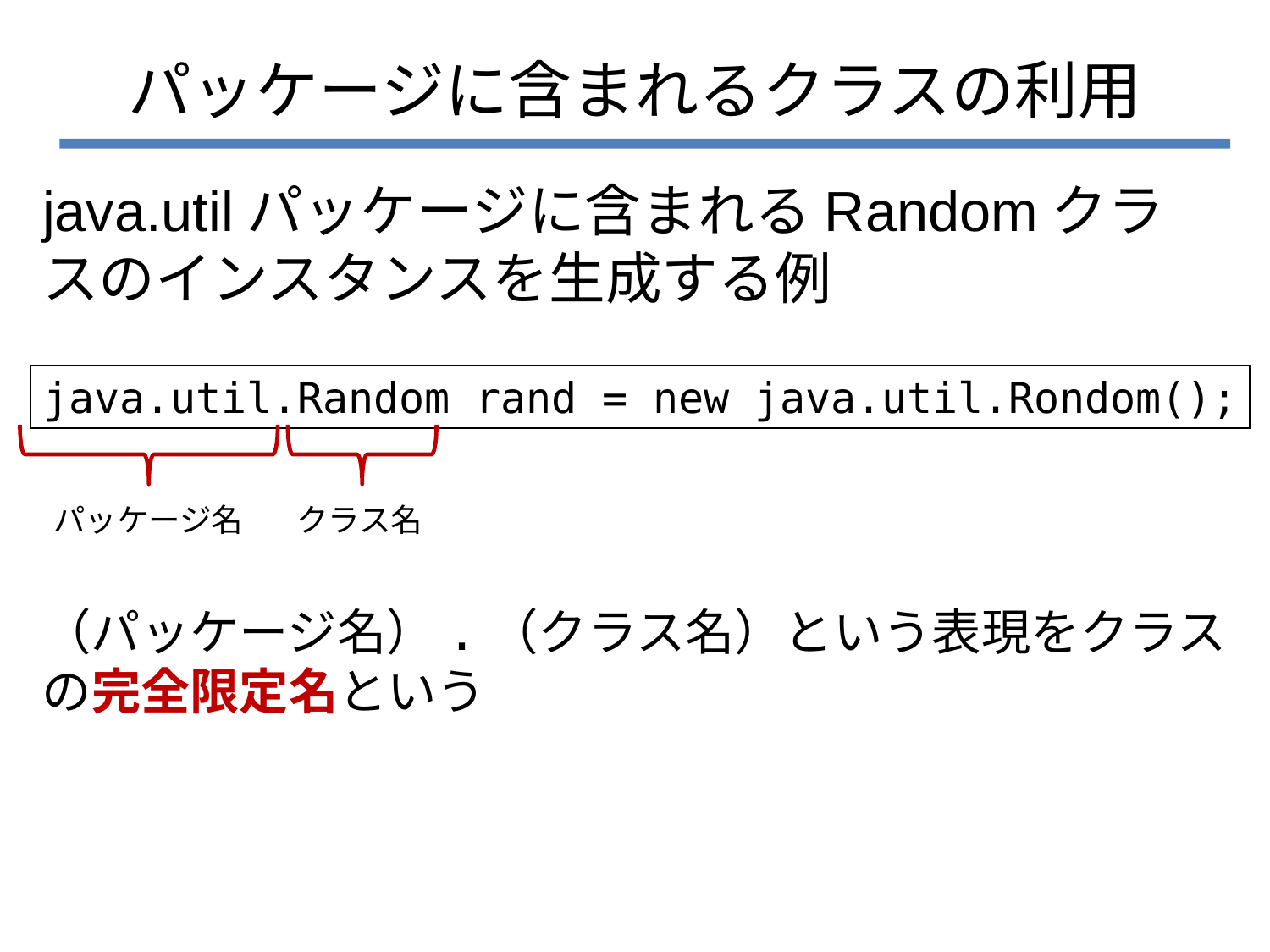

# パッケージに含まれるクラスの利用
java.utilパッケージに含まれるRandomクラスのインスタンスを生成する例

java.util.Random rand = new java.util.Rondom();

パッケージ名
クラス名
（パッケージ名）.（クラス名）という表現をクラスの完全限定名という